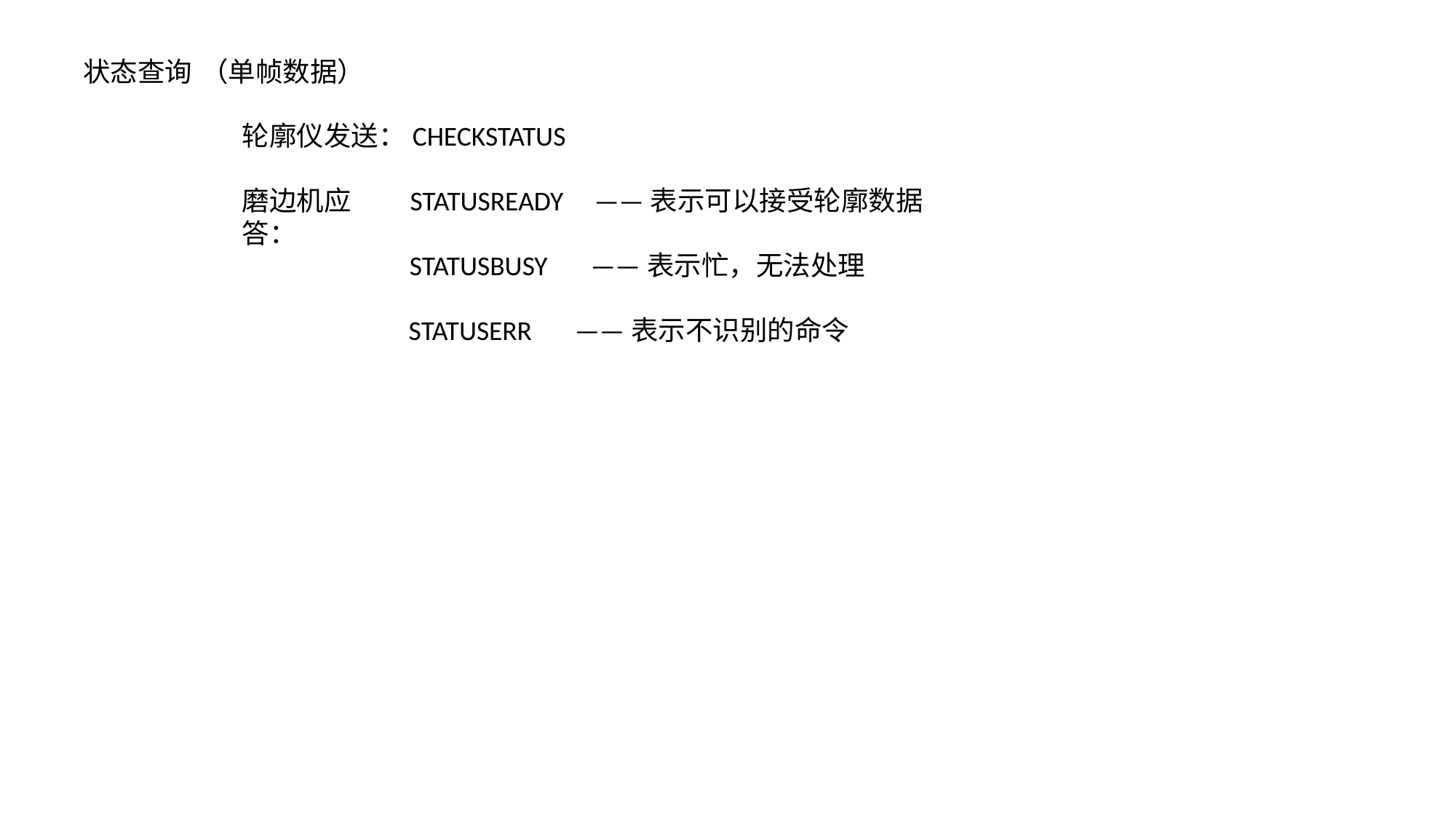

状态查询 （单帧数据）
轮廓仪发送：CHECKSTATUS
磨边机应答：
  STATUSREADY     ——表示可以接受轮廓数据
  STATUSBUSY       ——表示忙，无法处理
  STATUSERR       ——表示不识别的命令